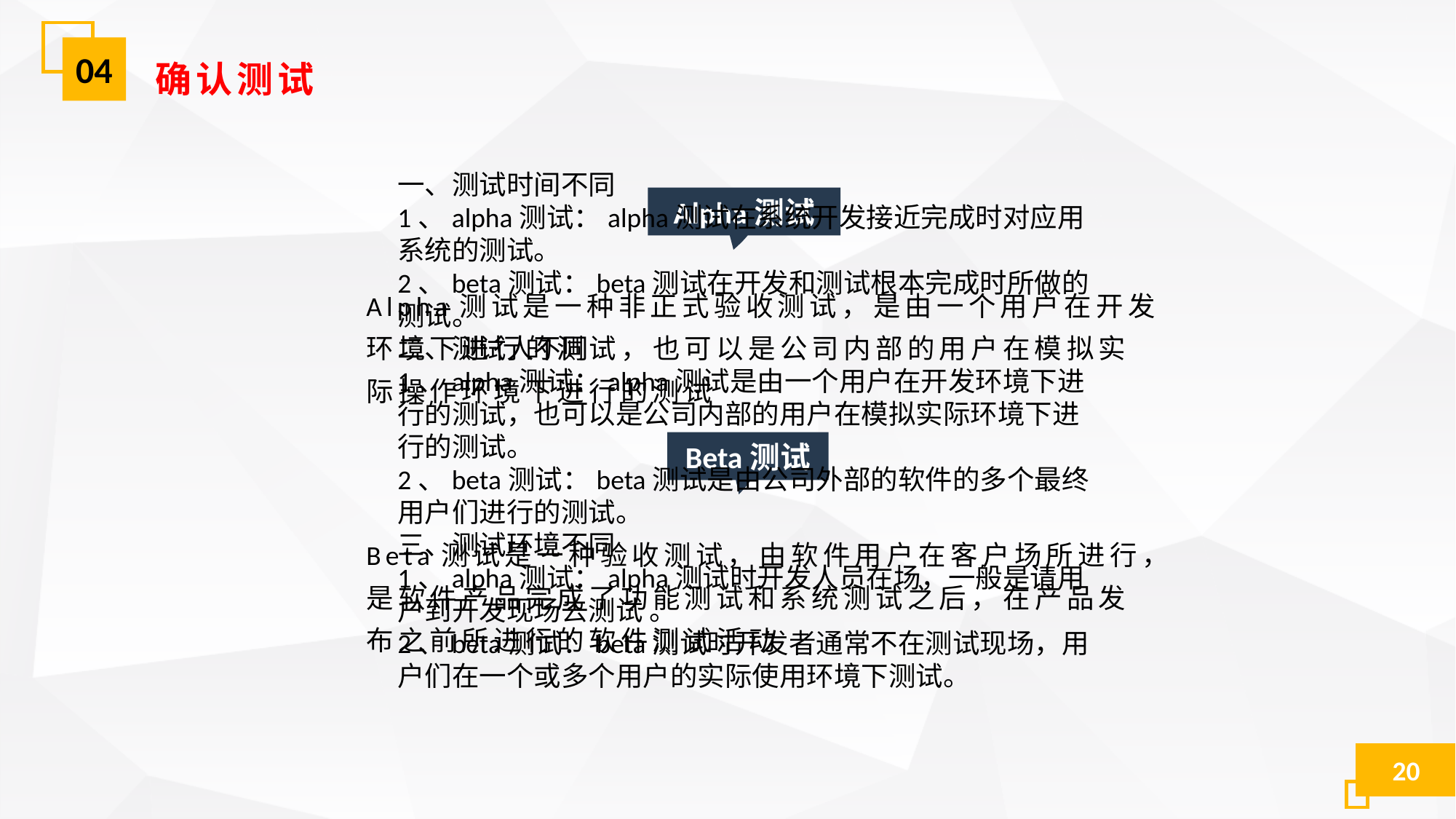

04
确认测试
一、测试时间不同
1、alpha测试：alpha测试在系统开发接近完成时对应用系统的测试。
2、beta测试：beta测试在开发和测试根本完成时所做的测试。
二、测试人不同
1、alpha测试：alpha测试是由一个用户在开发环境下进行的测试，也可以是公司内部的用户在模拟实际环境下进行的测试。
2、beta测试：beta测试是由公司外部的软件的多个最终用户们进行的测试。
三、测试环境不同
1、alpha测试：alpha测试时开发人员在场，一般是请用户到开发现场去测试 。
2、beta测试：beta测试时开发者通常不在测试现场，用户们在一个或多个用户的实际使用环境下测试。
Alpha测试

Alpha测试是一种非正式验收测试，是由一个用户在开发环境下进行的测试，也可以是公司内部的用户在模拟实际操作环境下进行的测试
Beta测试

Beta测试是一种验收测试，由软件用户在客户场所进行，是软件产品完成了功能测试和系统测试之后，在产品发布之前所进行的软件测试活动
20